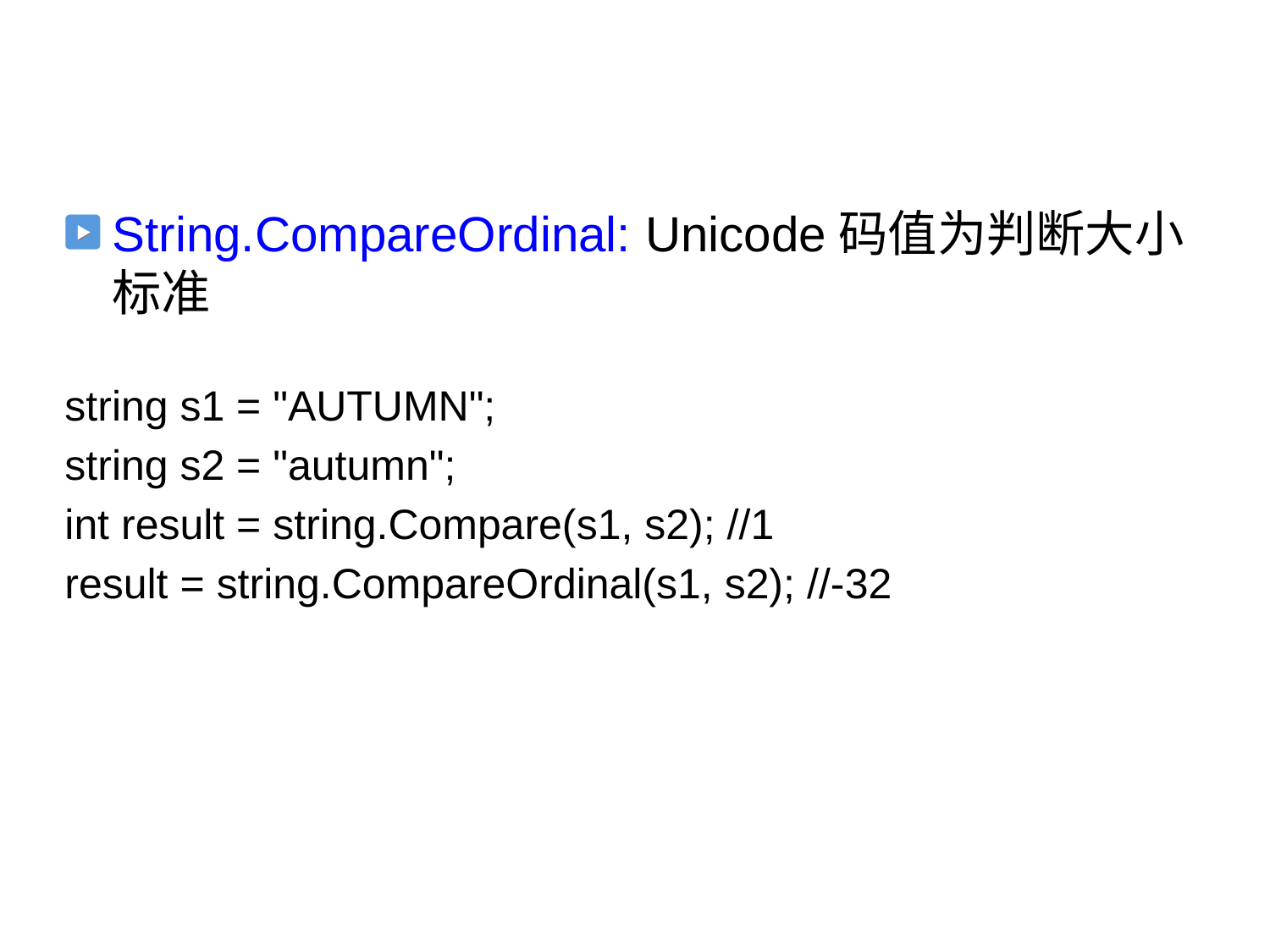

#
String.CompareOrdinal: Unicode码值为判断大小标准

string s1 = "AUTUMN";
string s2 = "autumn";
int result = string.Compare(s1, s2); //1
result = string.CompareOrdinal(s1, s2); //-32